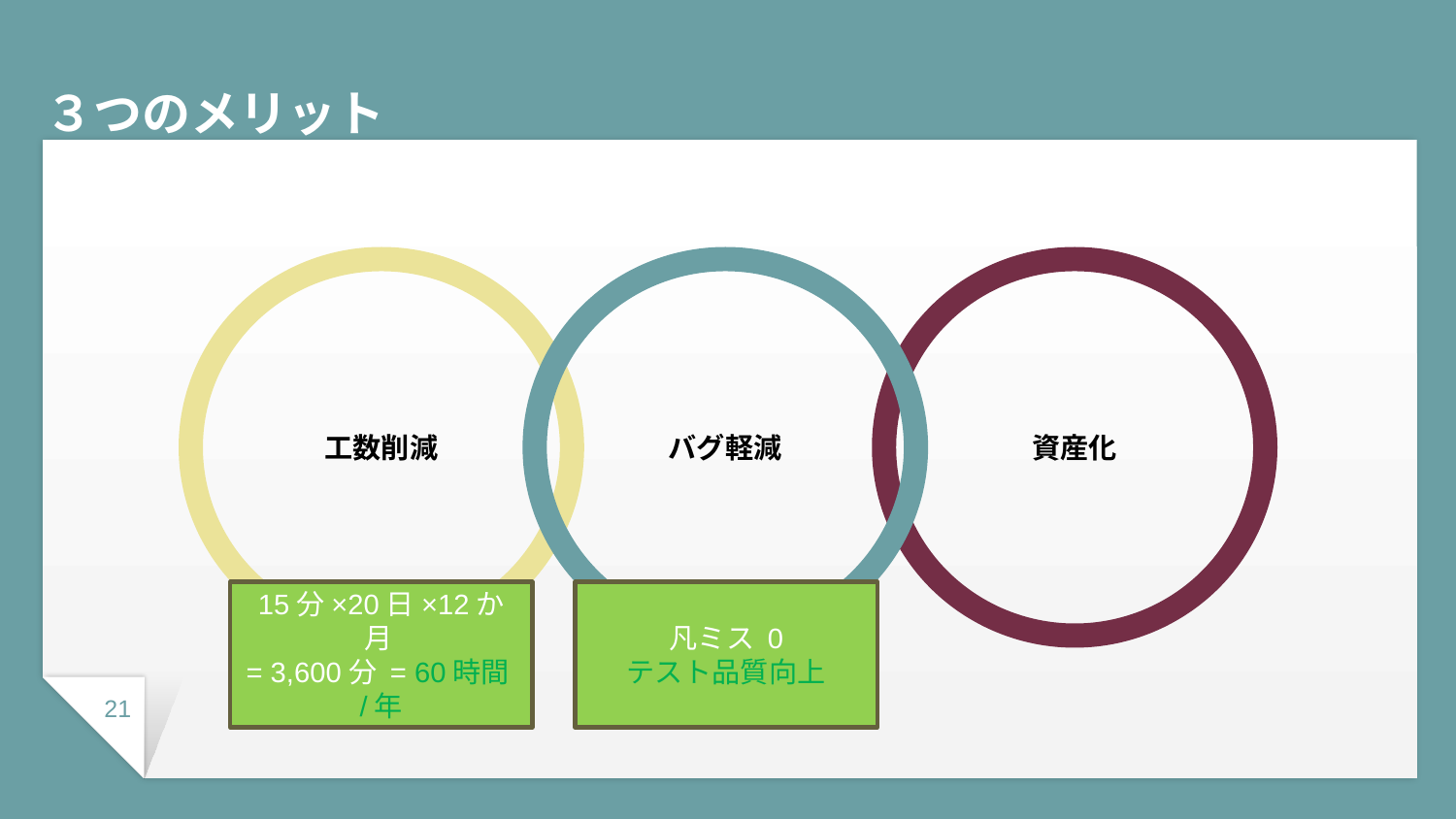

# ３つのメリット
工数削減
バグ軽減
資産化
15分×20日×12か月
= 3,600分 = 60時間/年
凡ミス 0
テスト品質向上
21